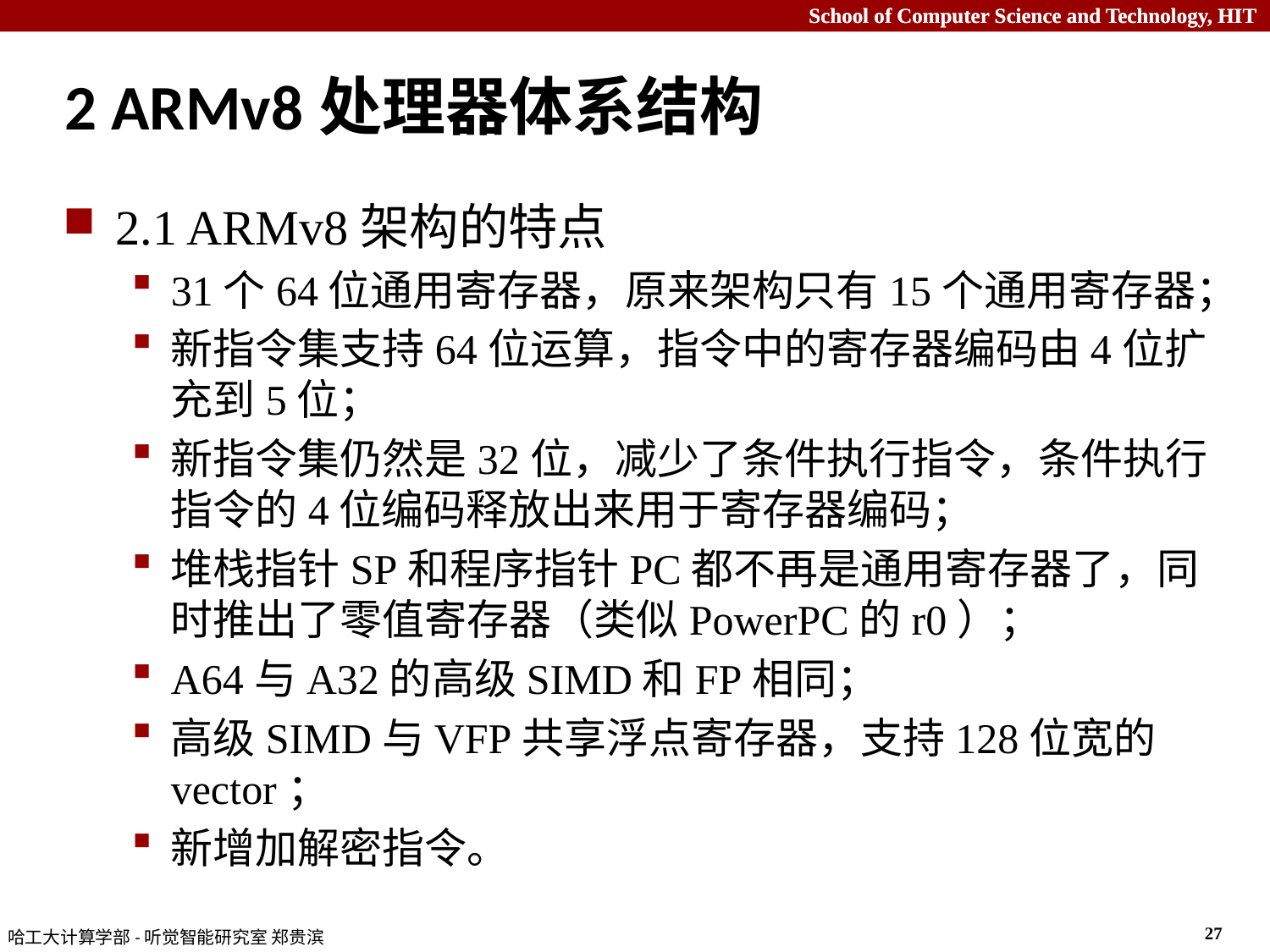

# 2 ARMv8处理器体系结构
2.1 ARMv8架构的特点
31个64位通用寄存器，原来架构只有15个通用寄存器；
新指令集支持64位运算，指令中的寄存器编码由4位扩充到5位；
新指令集仍然是32位，减少了条件执行指令，条件执行指令的4位编码释放出来用于寄存器编码；
堆栈指针SP和程序指针PC都不再是通用寄存器了，同时推出了零值寄存器（类似PowerPC的r0）；
A64与A32的高级SIMD和FP相同；
高级SIMD与VFP共享浮点寄存器，支持128位宽的vector；
新增加解密指令。